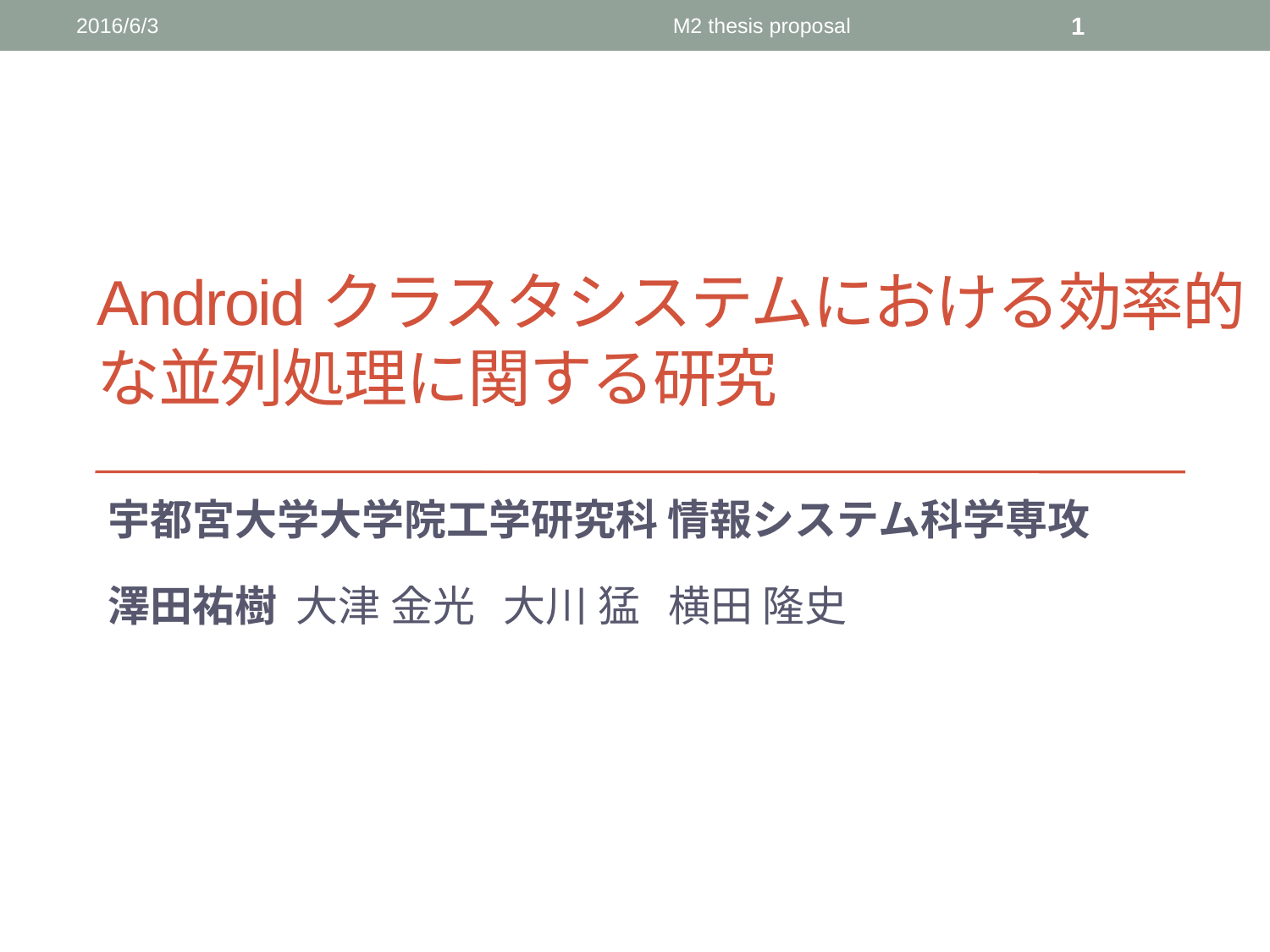

2016/6/3
M2 thesis proposal
1
Androidクラスタシステムにおける効率的な並列処理に関する研究
宇都宮大学大学院工学研究科 情報システム科学専攻

澤田祐樹  大津 金光   大川 猛   横田 隆史